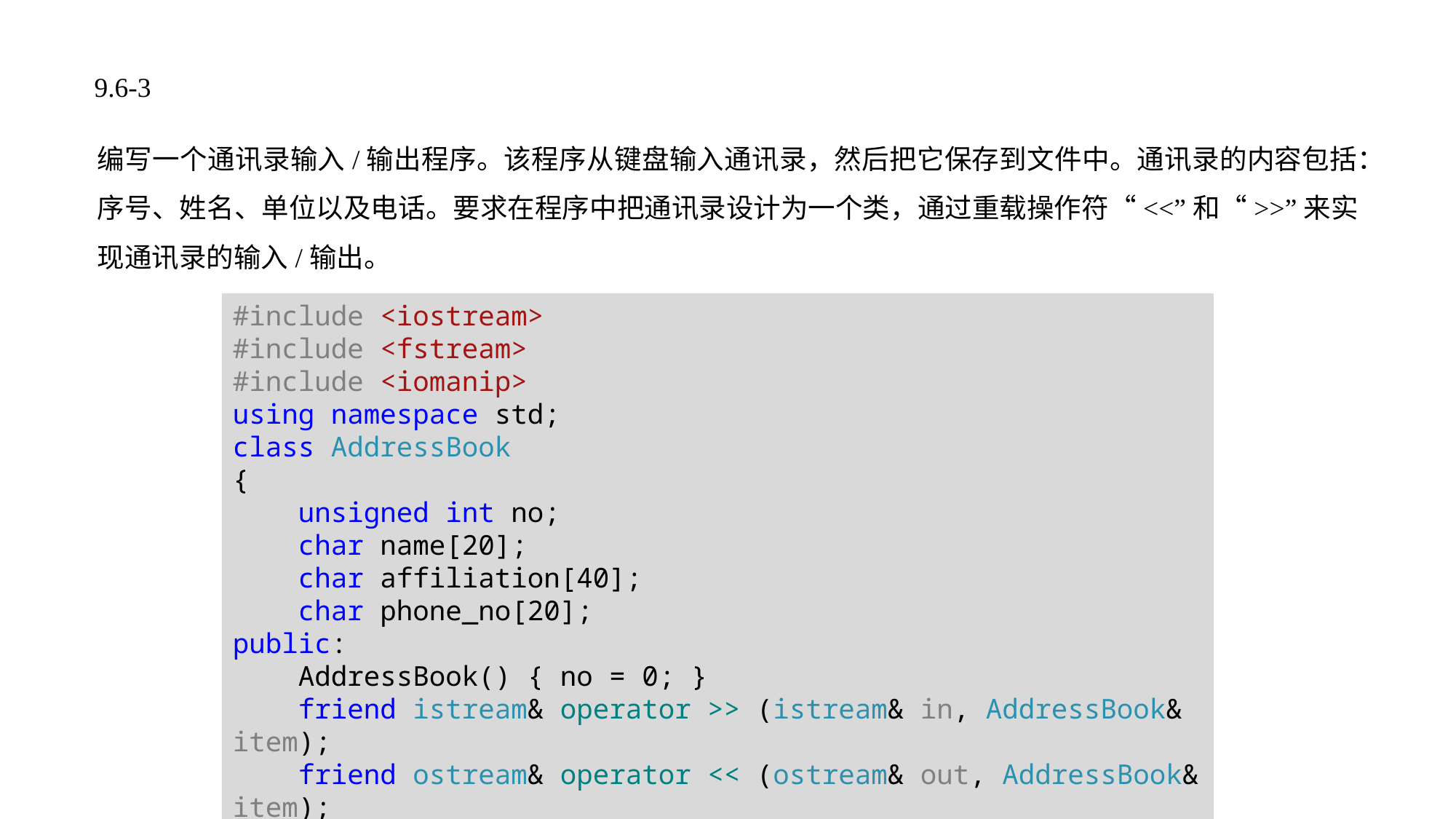

9.6-3
编写一个通讯录输入/输出程序。该程序从键盘输入通讯录，然后把它保存到文件中。通讯录的内容包括：序号、姓名、单位以及电话。要求在程序中把通讯录设计为一个类，通过重载操作符“<<”和“>>”来实现通讯录的输入/输出。
#include <iostream>
#include <fstream>
#include <iomanip>
using namespace std;
class AddressBook
{
    unsigned int no;
    char name[20];
    char affiliation[40];
    char phone_no[20];
public:
    AddressBook() { no = 0; }
    friend istream& operator >> (istream& in, AddressBook& item);
    friend ostream& operator << (ostream& out, AddressBook& item);
};